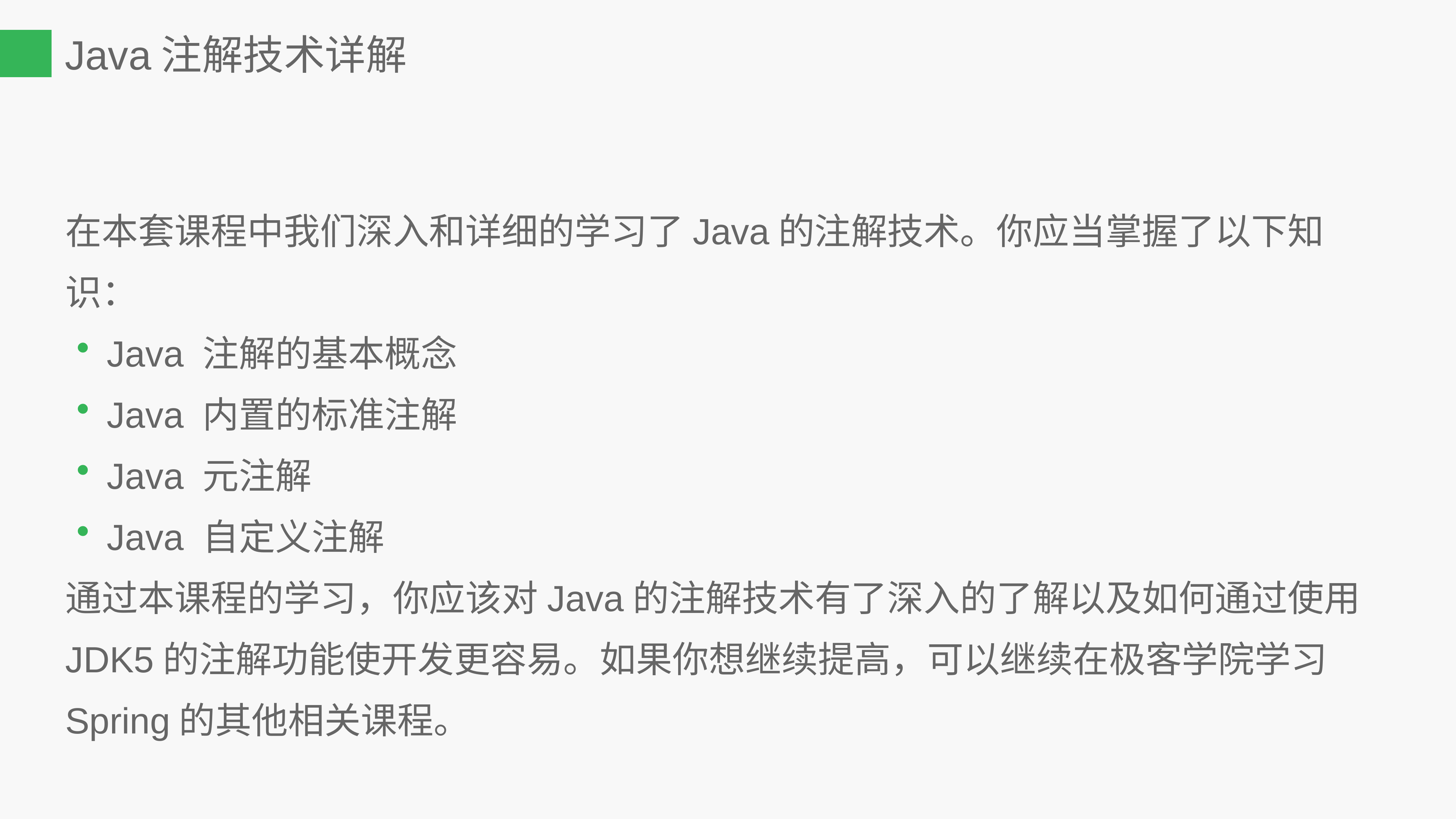

Java注解技术详解

在本套课程中我们深入和详细的学习了Java的注解技术。你应当掌握了以下知识：
Java 注解的基本概念
Java 内置的标准注解
Java 元注解
Java 自定义注解
通过本课程的学习，你应该对Java的注解技术有了深入的了解以及如何通过使用JDK5的注解功能使开发更容易。如果你想继续提高，可以继续在极客学院学习Spring的其他相关课程。